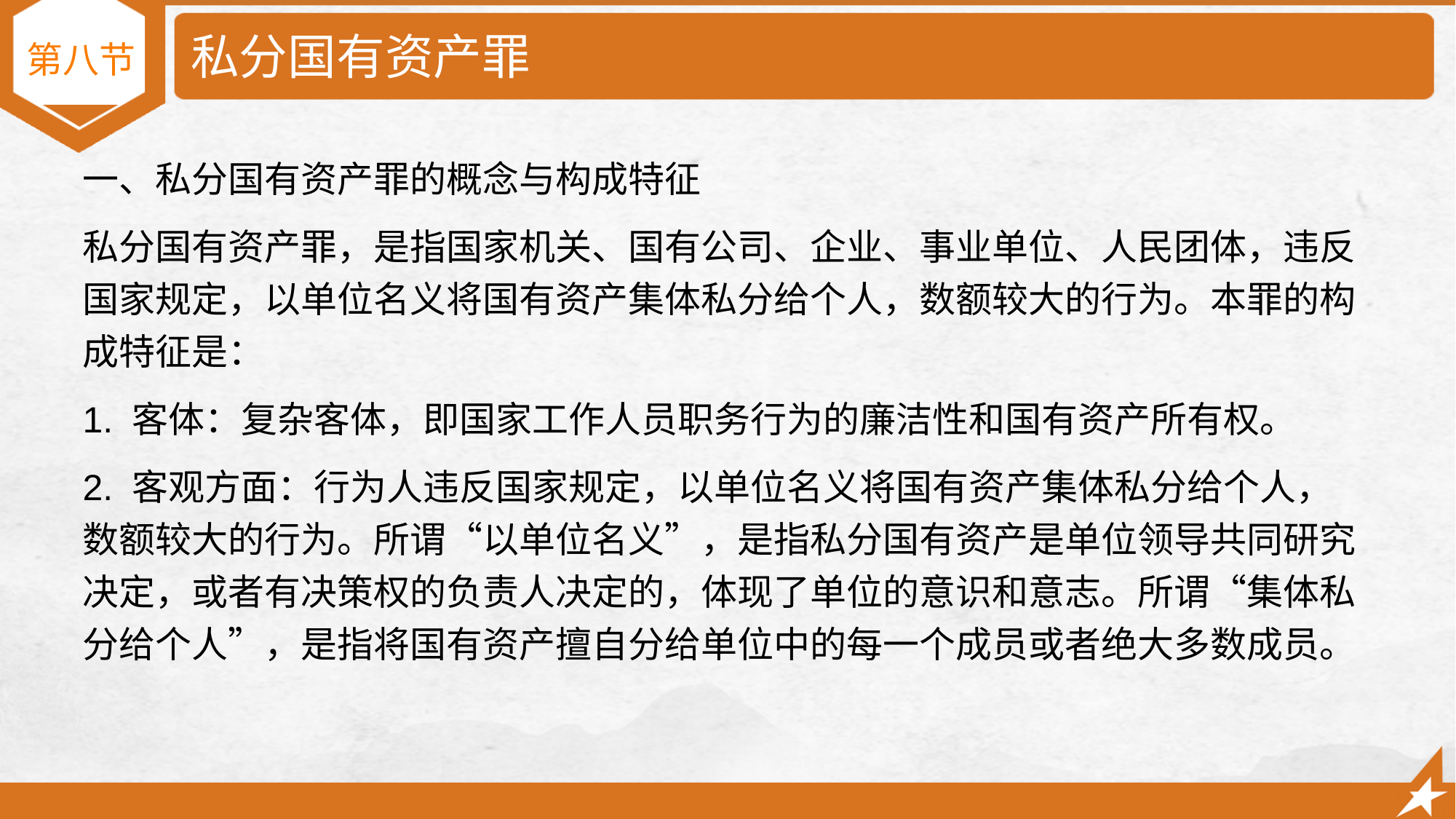

# 私分国有资产罪
第八节
一、私分国有资产罪的概念与构成特征
私分国有资产罪，是指国家机关、国有公司、企业、事业单位、人民团体，违反国家规定，以单位名义将国有资产集体私分给个人，数额较大的行为。本罪的构成特征是：
1. 客体：复杂客体，即国家工作人员职务行为的廉洁性和国有资产所有权。
2. 客观方面：行为人违反国家规定，以单位名义将国有资产集体私分给个人，数额较大的行为。所谓“以单位名义”，是指私分国有资产是单位领导共同研究决定，或者有决策权的负责人决定的，体现了单位的意识和意志。所谓“集体私分给个人”，是指将国有资产擅自分给单位中的每一个成员或者绝大多数成员。